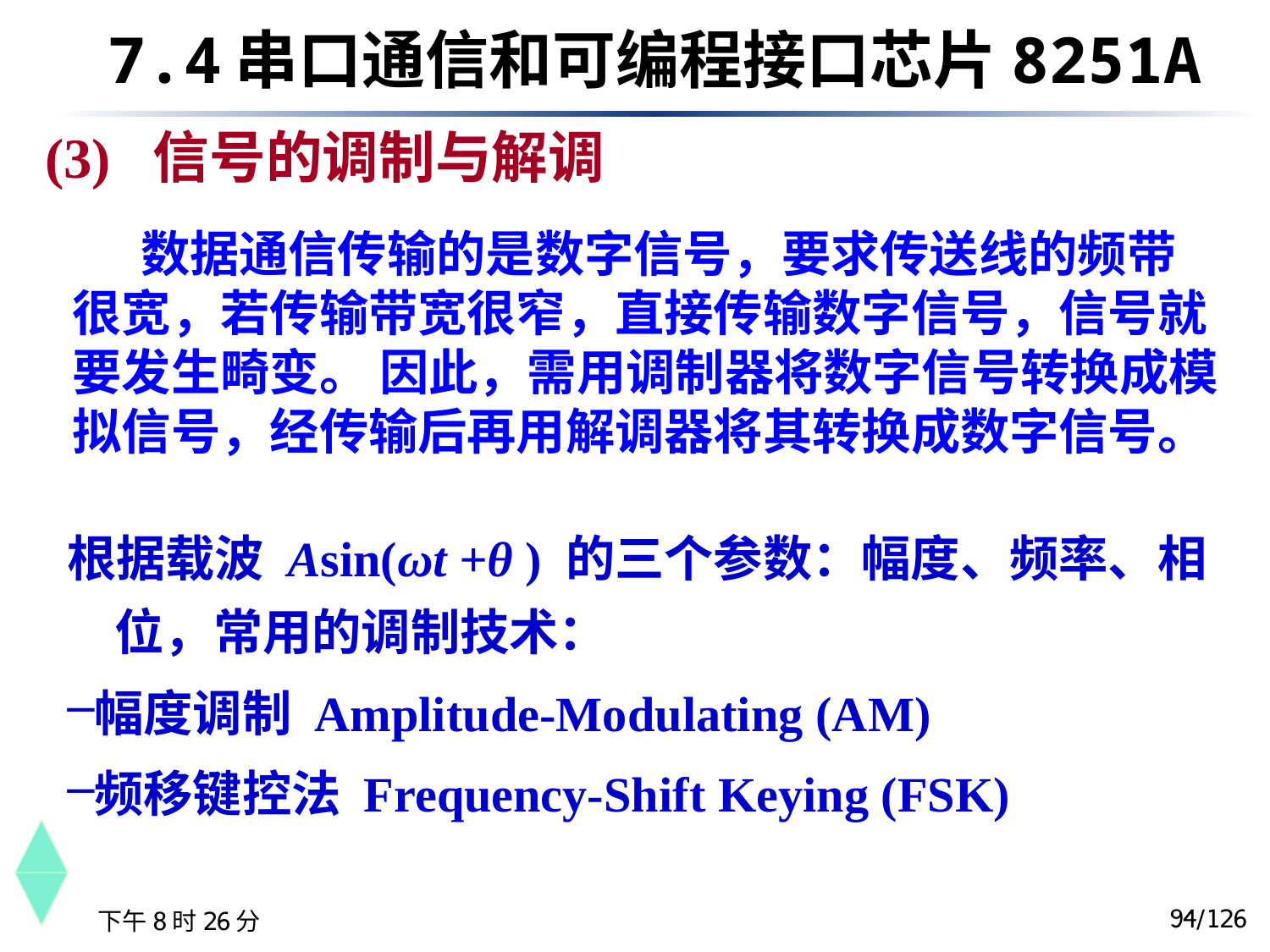

7.4	串口通信和可编程接口芯片8251A
(3)  信号的调制与解调
     数据通信传输的是数字信号，要求传送线的频带很宽，若传输带宽很窄，直接传输数字信号，信号就要发生畸变。 因此，需用调制器将数字信号转换成模拟信号，经传输后再用解调器将其转换成数字信号。

根据载波 Asin(ωt +θ ) 的三个参数：幅度、频率、相位，常用的调制技术：
幅度调制 Amplitude-Modulating (AM)
频移键控法 Frequency-Shift Keying (FSK)
94/126
下午8时26分